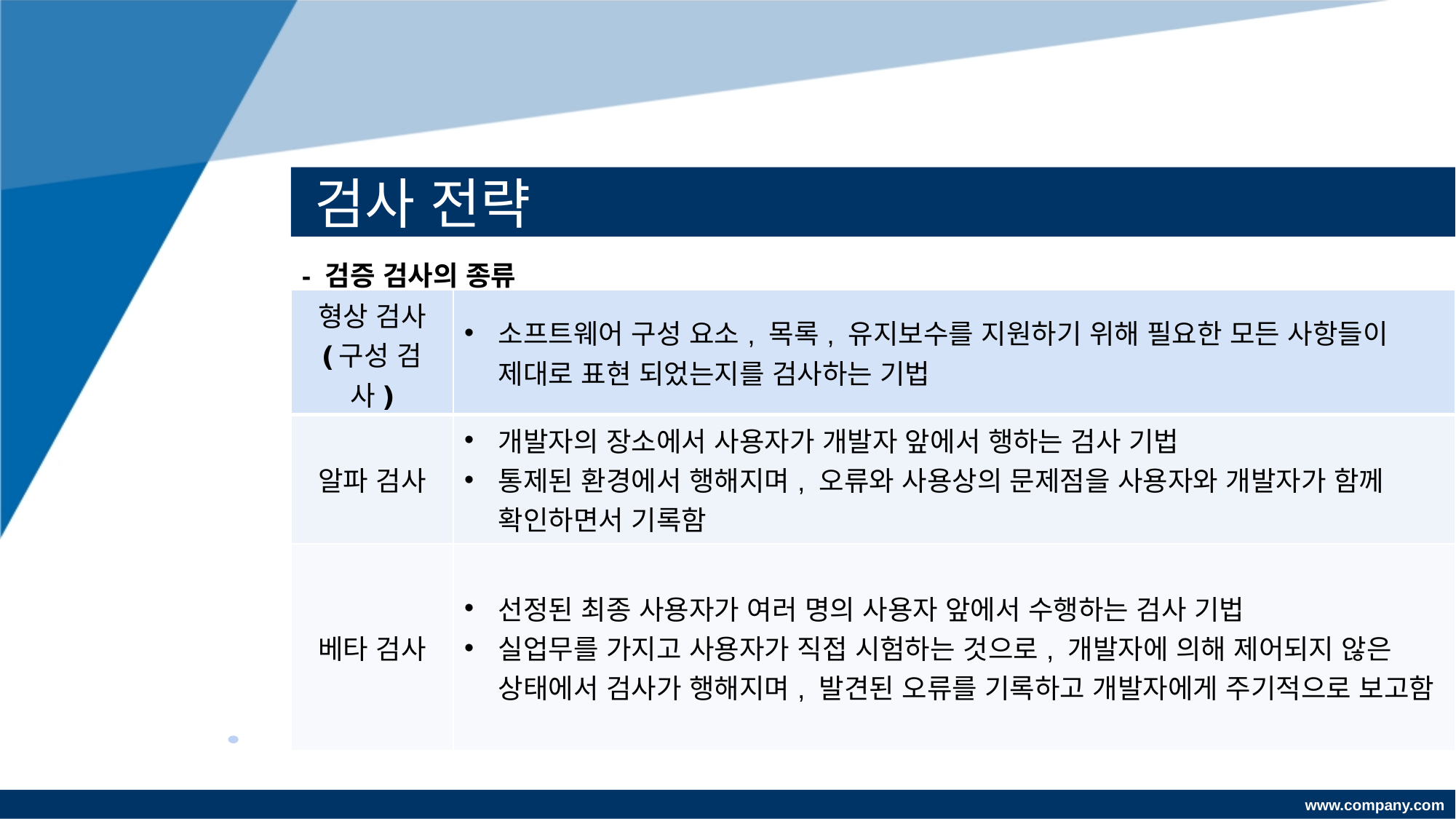

# 검사 전략
- 검증 검사의 종류
| 형상 검사 (구성 검사) | 소프트웨어 구성 요소, 목록, 유지보수를 지원하기 위해 필요한 모든 사항들이 제대로 표현 되었는지를 검사하는 기법 |
| --- | --- |
| 알파 검사 | 개발자의 장소에서 사용자가 개발자 앞에서 행하는 검사 기법 통제된 환경에서 행해지며, 오류와 사용상의 문제점을 사용자와 개발자가 함께 확인하면서 기록함 |
| 베타 검사 | 선정된 최종 사용자가 여러 명의 사용자 앞에서 수행하는 검사 기법 실업무를 가지고 사용자가 직접 시험하는 것으로, 개발자에 의해 제어되지 않은 상태에서 검사가 행해지며, 발견된 오류를 기록하고 개발자에게 주기적으로 보고함 |